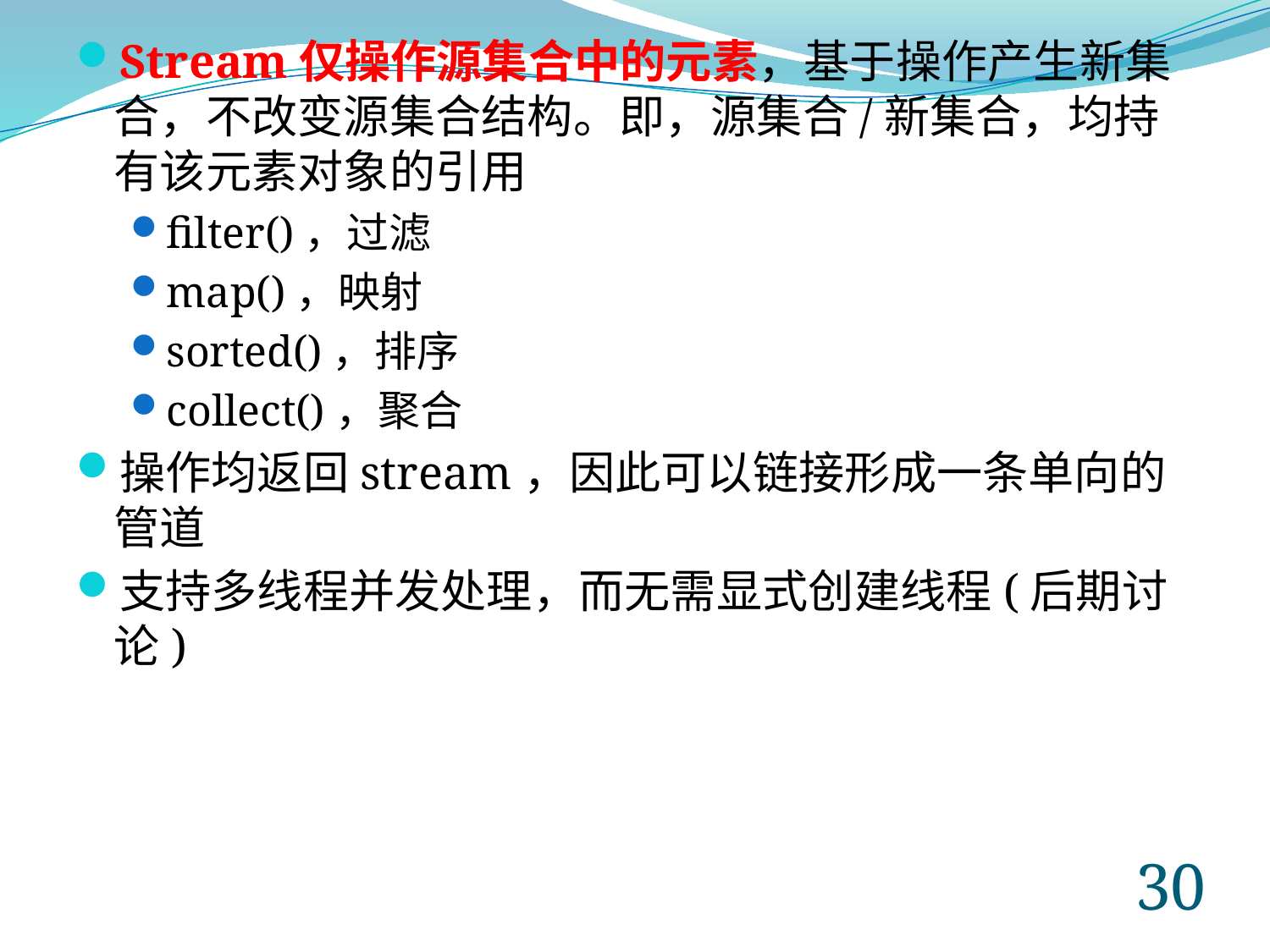

Stream仅操作源集合中的元素，基于操作产生新集合，不改变源集合结构。即，源集合/新集合，均持有该元素对象的引用
filter()，过滤
map()，映射
sorted()，排序
collect()，聚合
操作均返回stream，因此可以链接形成一条单向的管道
支持多线程并发处理，而无需显式创建线程(后期讨论)
30